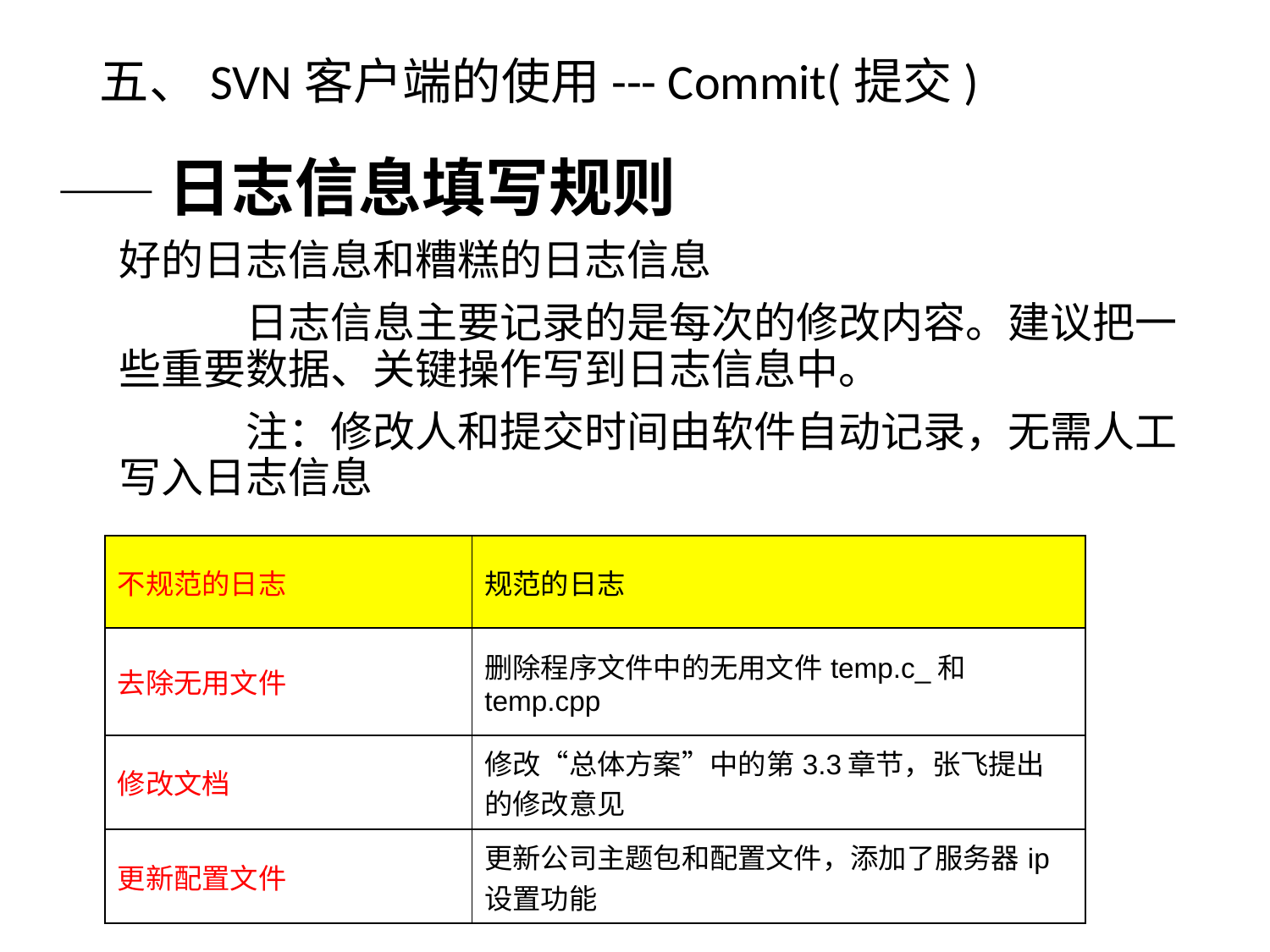

# 五、SVN客户端的使用--- Commit(提交)
——日志信息填写规则
	好的日志信息和糟糕的日志信息
		日志信息主要记录的是每次的修改内容。建议把一些重要数据、关键操作写到日志信息中。
		注：修改人和提交时间由软件自动记录，无需人工写入日志信息

| 不规范的日志 | 规范的日志 |
| --- | --- |
| 去除无用文件 | 删除程序文件中的无用文件temp.c\_和temp.cpp |
| 修改文档 | 修改“总体方案”中的第3.3章节，张飞提出的修改意见 |
| 更新配置文件 | 更新公司主题包和配置文件，添加了服务器ip设置功能 |